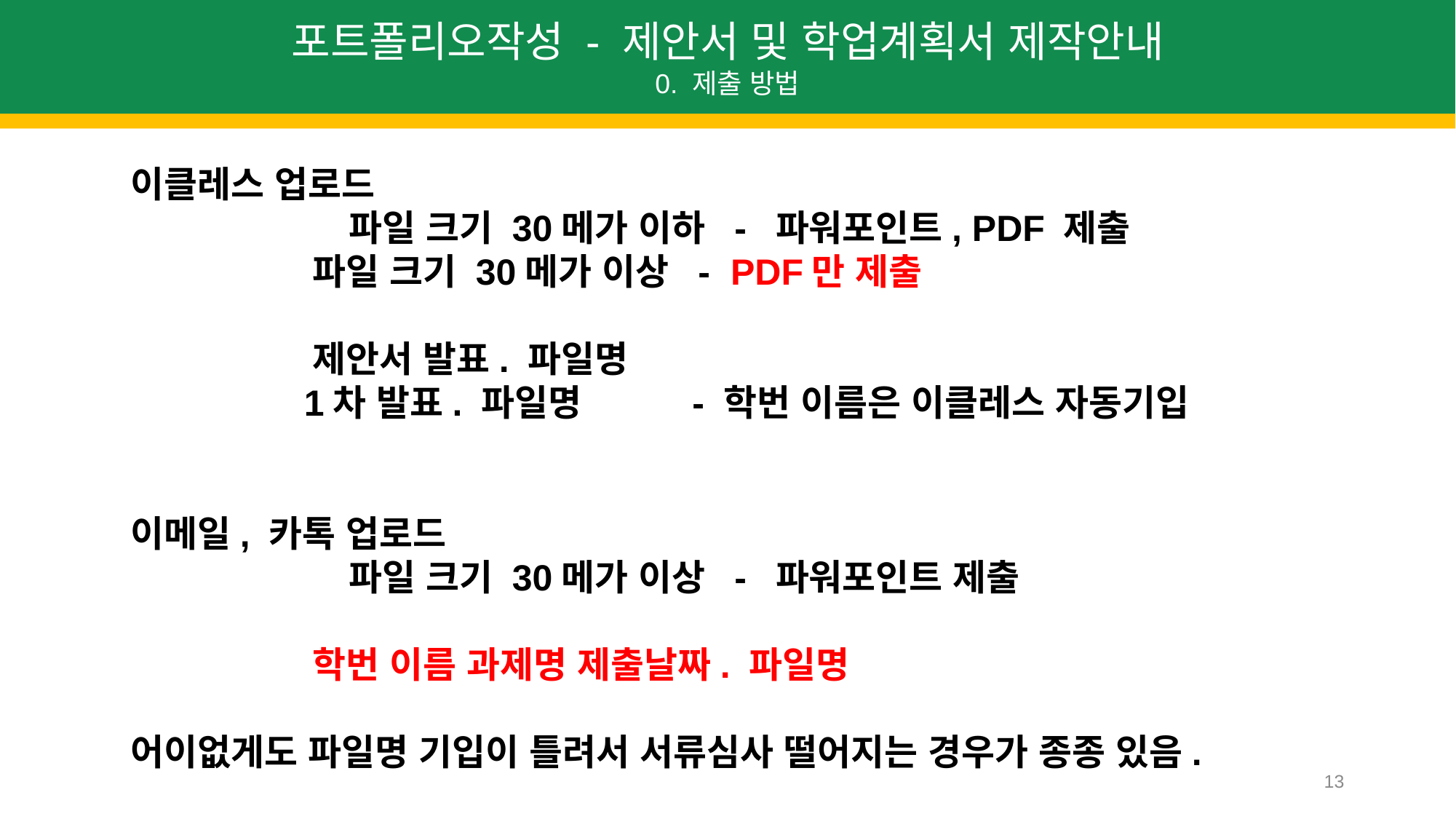

포트폴리오작성 - 제안서 및 학업계획서 제작안내
0. 제출 방법
이클레스 업로드
		파일 크기 30메가 이하  -  파워포인트, PDF 제출
                 파일 크기 30메가 이상  -  PDF만 제출

                 제안서 발표. 파일명
                 1차 발표. 파일명          - 학번 이름은 이클레스 자동기입

이메일, 카톡 업로드
		파일 크기 30메가 이상  -  파워포인트 제출

                 학번 이름 과제명 제출날짜. 파일명

어이없게도 파일명 기입이 틀려서 서류심사 떨어지는 경우가 종종 있음.
13